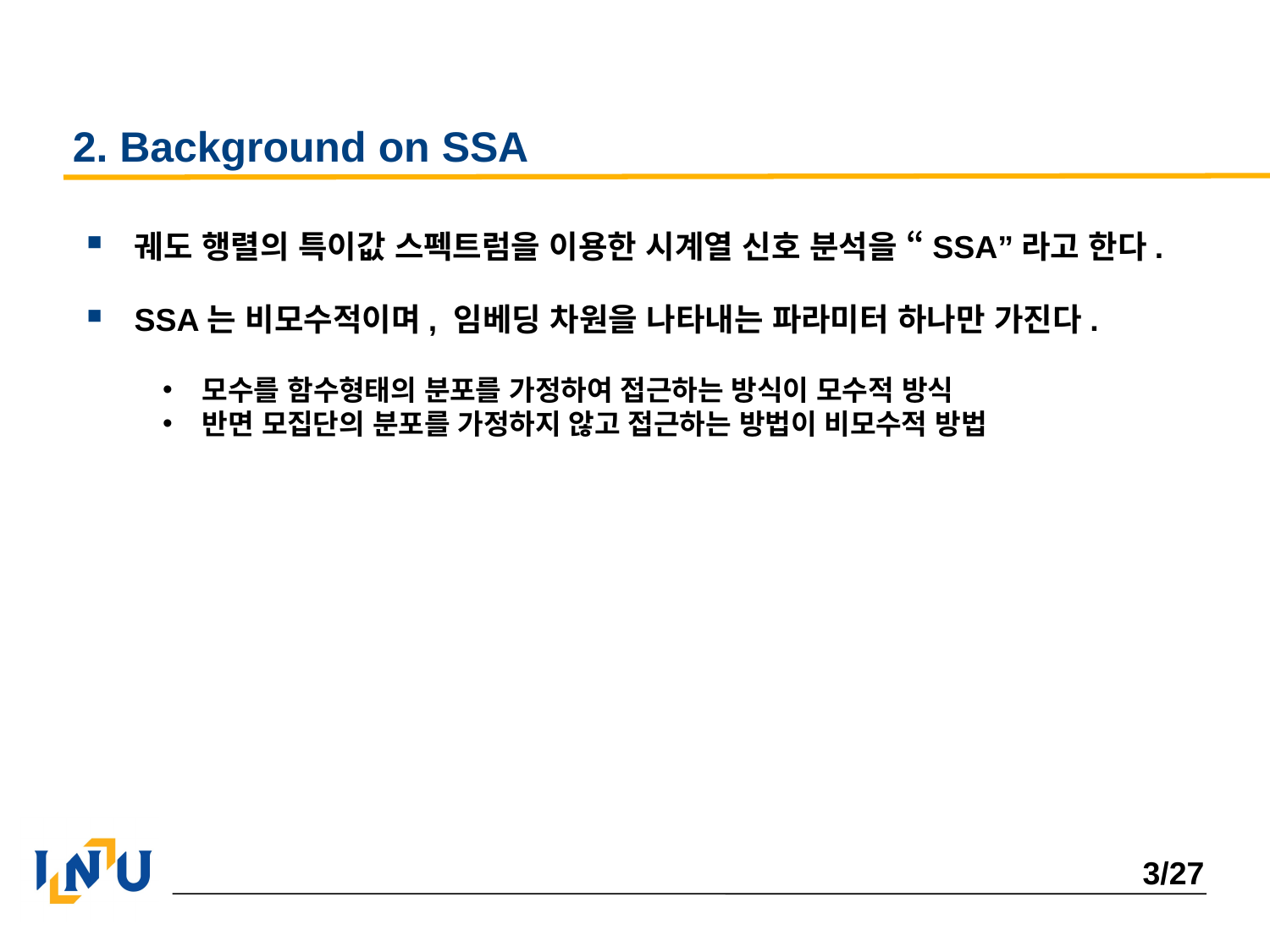

# 2. Background on SSA
궤도 행렬의 특이값 스펙트럼을 이용한 시계열 신호 분석을 “SSA”라고 한다.
SSA는 비모수적이며, 임베딩 차원을 나타내는 파라미터 하나만 가진다.

모수를 함수형태의 분포를 가정하여 접근하는 방식이 모수적 방식
반면 모집단의 분포를 가정하지 않고 접근하는 방법이 비모수적 방법